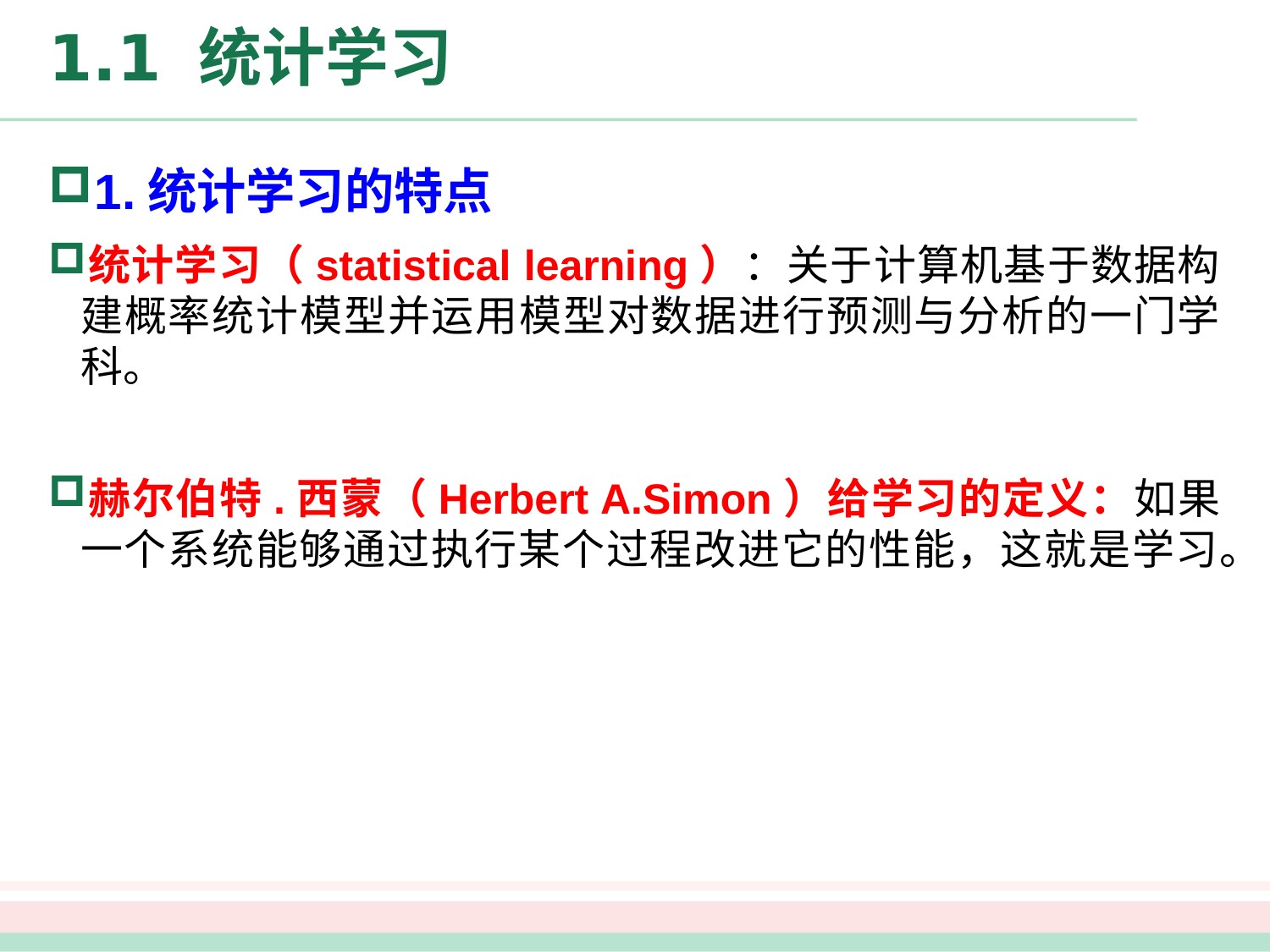

# 1.1 统计学习
1.统计学习的特点
统计学习（statistical learning）：关于计算机基于数据构建概率统计模型并运用模型对数据进行预测与分析的一门学科。

赫尔伯特.西蒙（Herbert A.Simon）给学习的定义：如果一个系统能够通过执行某个过程改进它的性能，这就是学习。